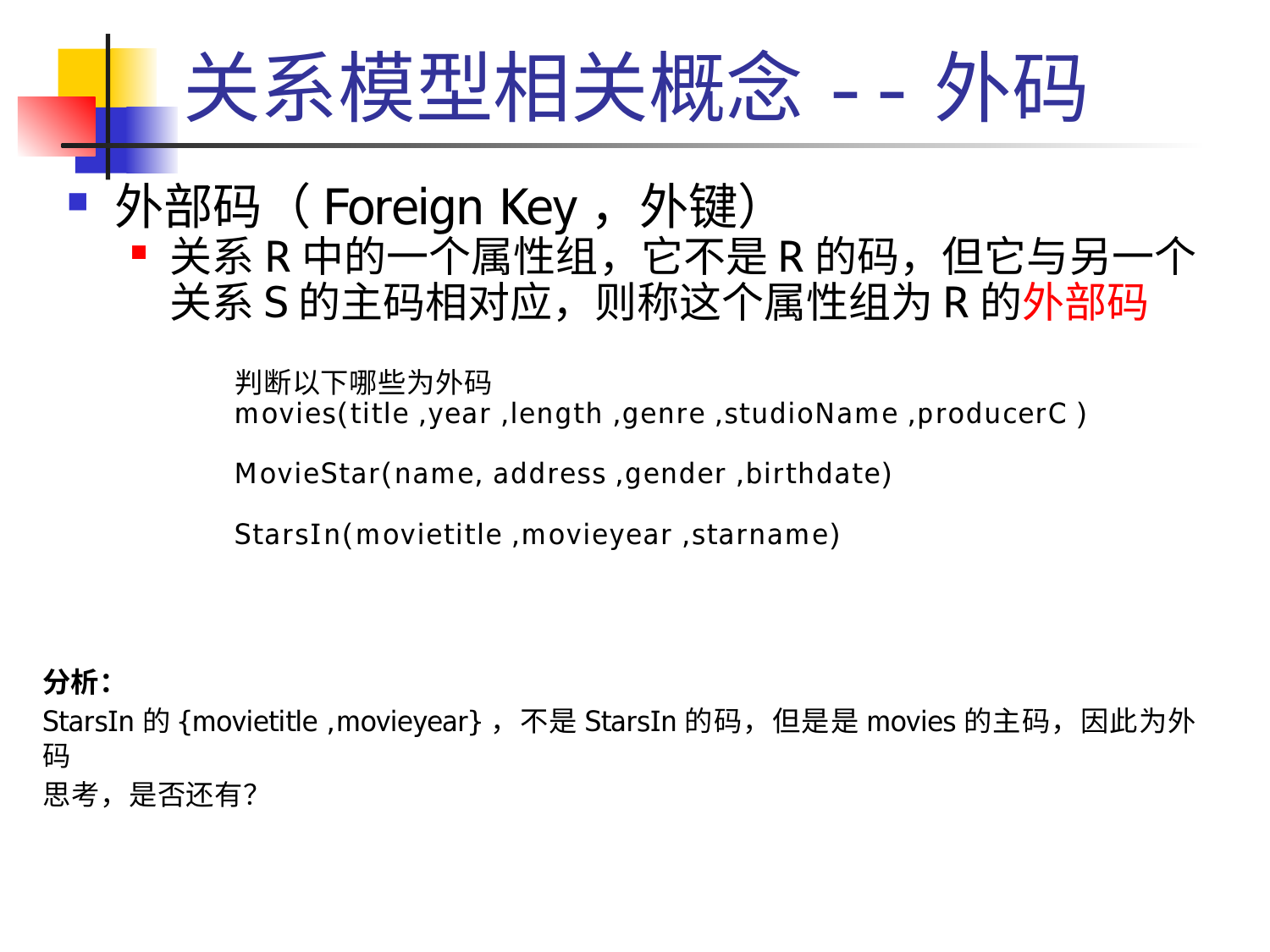

# 关系模型相关概念--外码
外部码（Foreign Key，外键）
关系R中的一个属性组，它不是R的码，但它与另一个关系S的主码相对应，则称这个属性组为R的外部码

判断以下哪些为外码
movies(title ,year ,length ,genre ,studioName ,producerC )

MovieStar(name, address ,gender ,birthdate)

StarsIn(movietitle ,movieyear ,starname)

分析：
StarsIn的{movietitle ,movieyear}，不是StarsIn的码，但是是movies的主码，因此为外码
思考，是否还有？